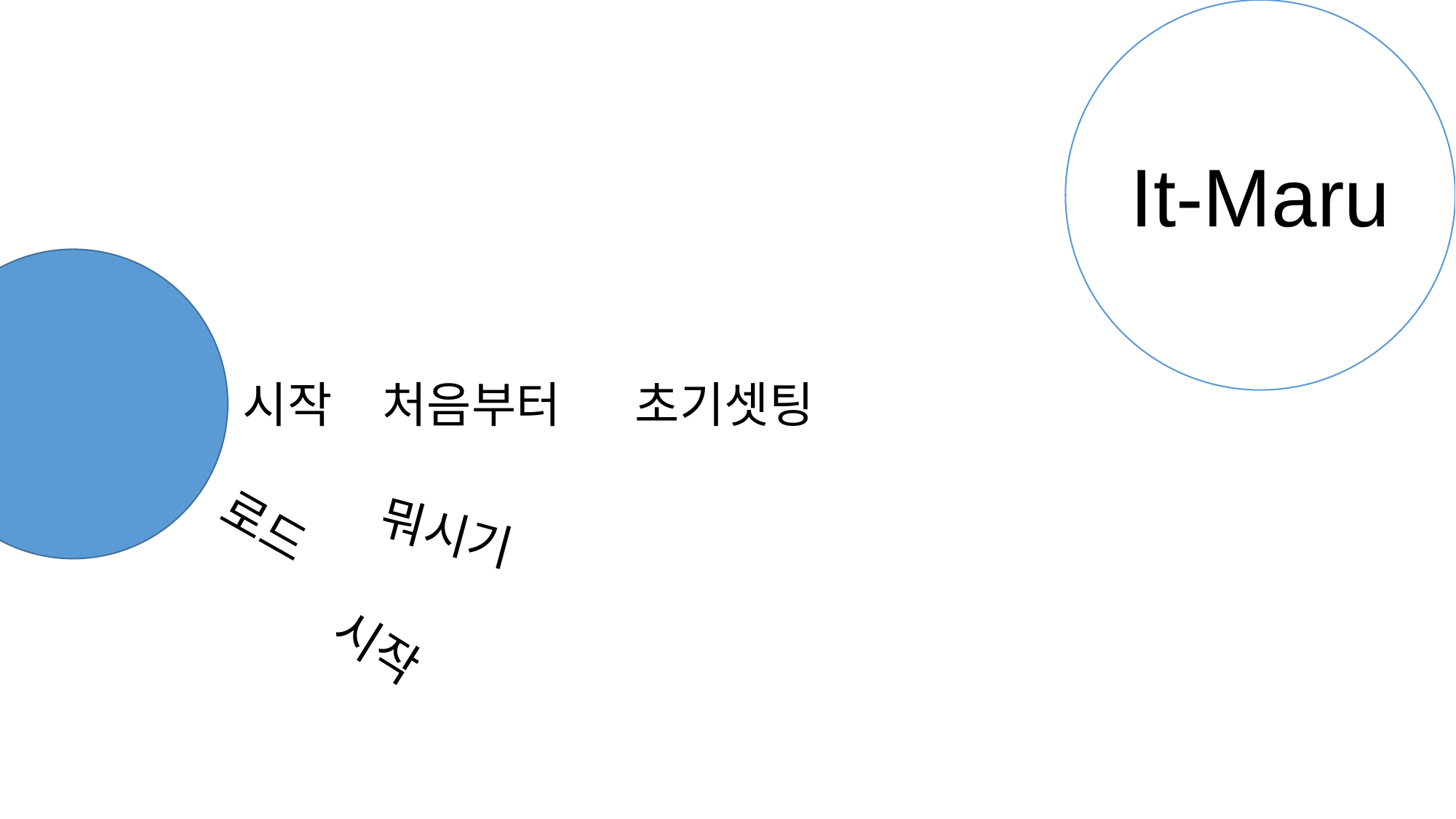

It-Maru

시작
처음부터
초기셋팅
로드
뭐시기
시작